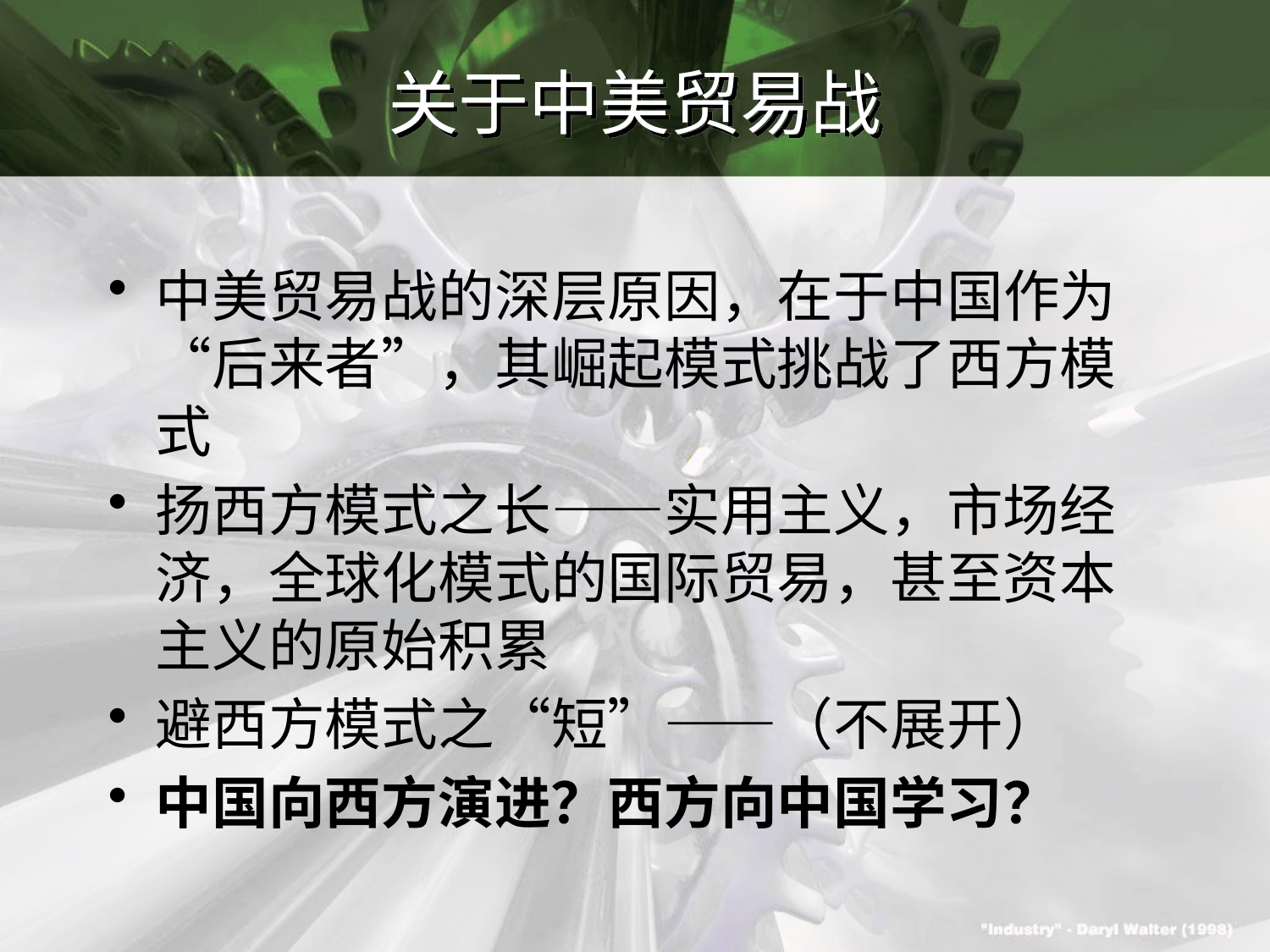

# 关于中美贸易战
中美贸易战的深层原因，在于中国作为“后来者”，其崛起模式挑战了西方模式
扬西方模式之长——实用主义，市场经济，全球化模式的国际贸易，甚至资本主义的原始积累
避西方模式之“短”——（不展开）
中国向西方演进？西方向中国学习？